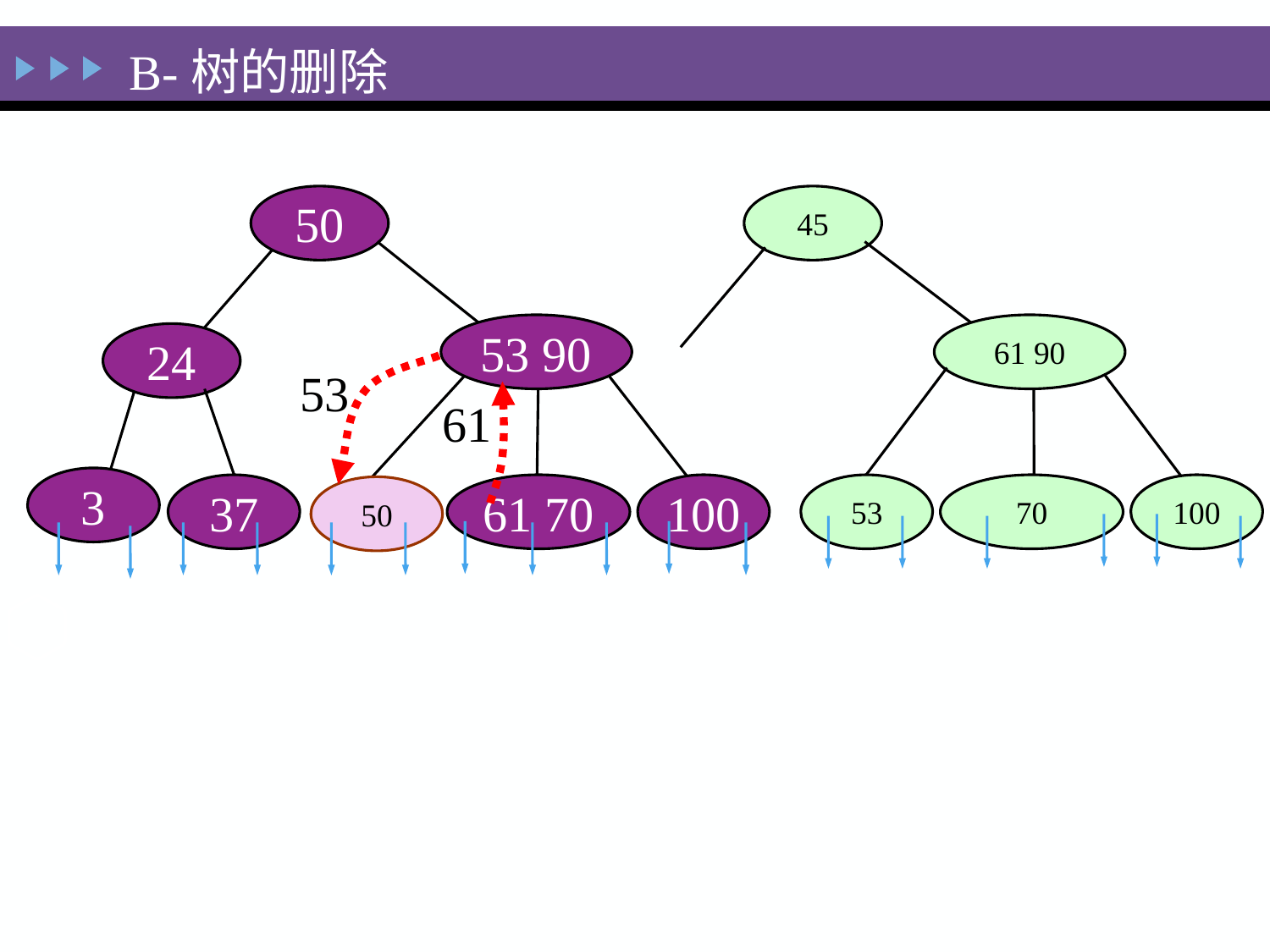

# B-树的删除
50

53 90
24

3
37
61 70
100
50

45

61 90

53
70
100

53

61